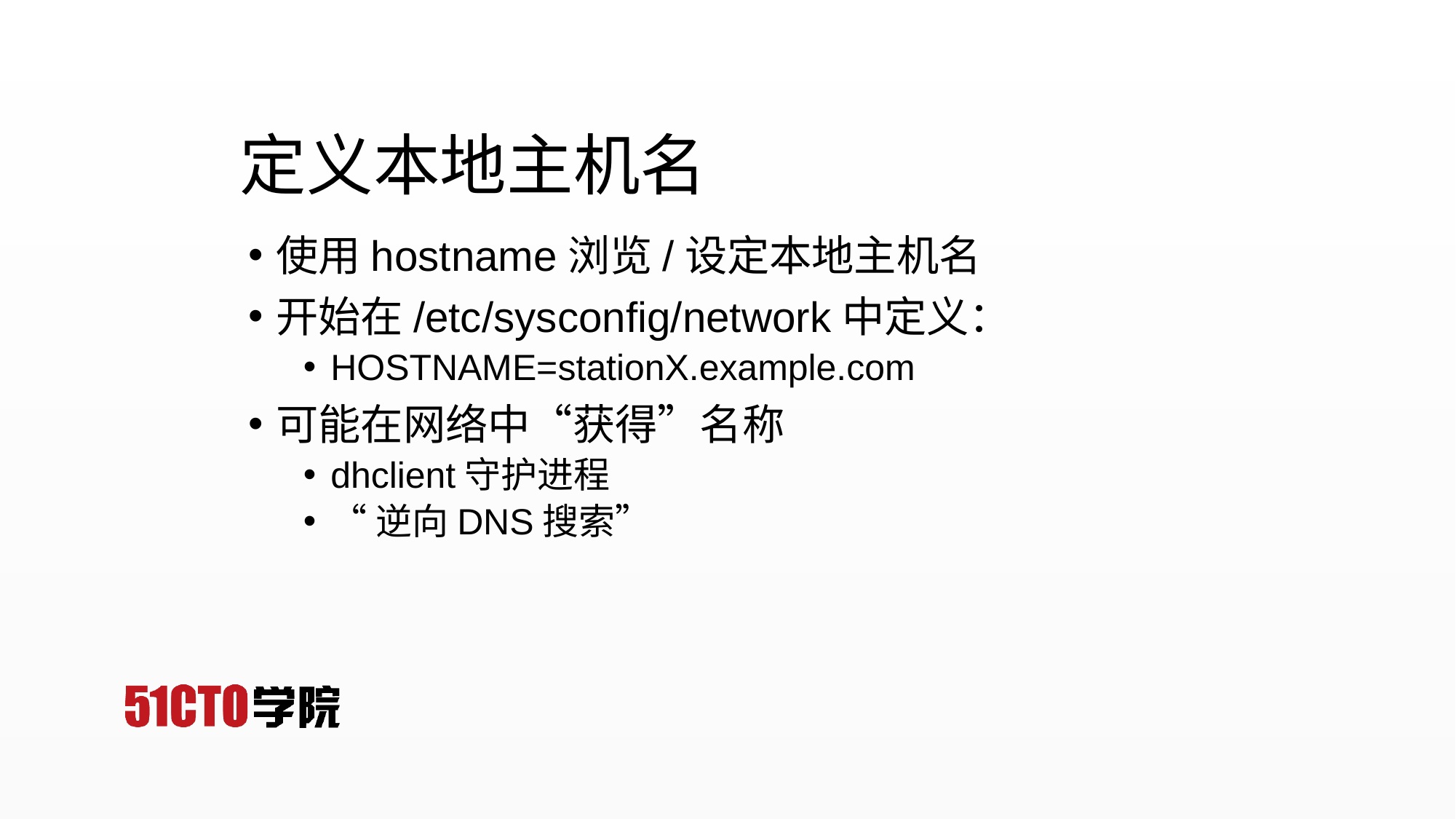

# 定义本地主机名
使用hostname浏览/设定本地主机名
开始在/etc/sysconfig/network中定义：
HOSTNAME=stationX.example.com
可能在网络中“获得”名称
dhclient守护进程
“逆向DNS搜索”